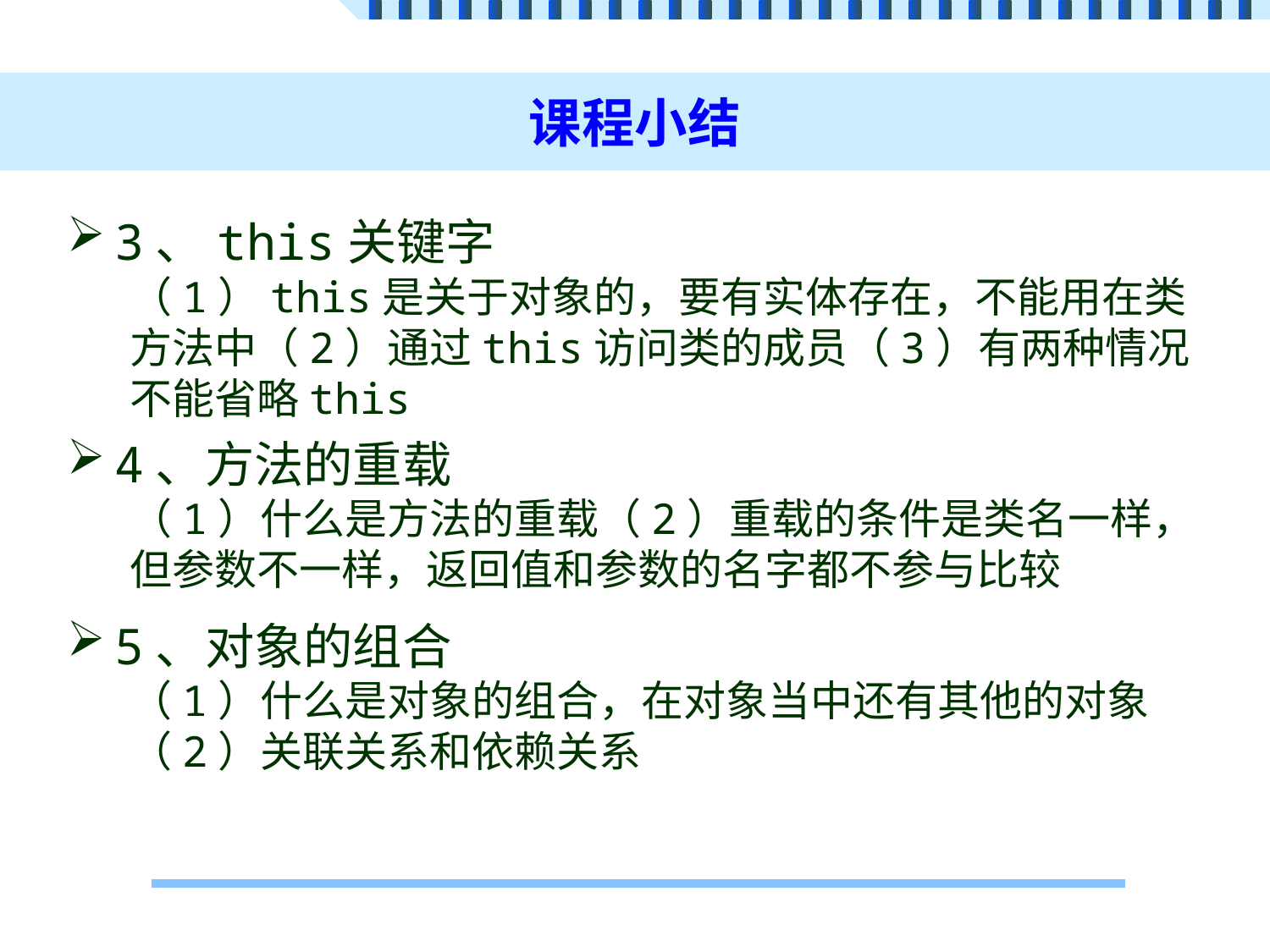

# 课程小结
3、this关键字
（1）this是关于对象的，要有实体存在，不能用在类方法中（2）通过this访问类的成员（3）有两种情况不能省略this
4、方法的重载
（1）什么是方法的重载（2）重载的条件是类名一样，但参数不一样，返回值和参数的名字都不参与比较
5、对象的组合
（1）什么是对象的组合，在对象当中还有其他的对象
（2）关联关系和依赖关系